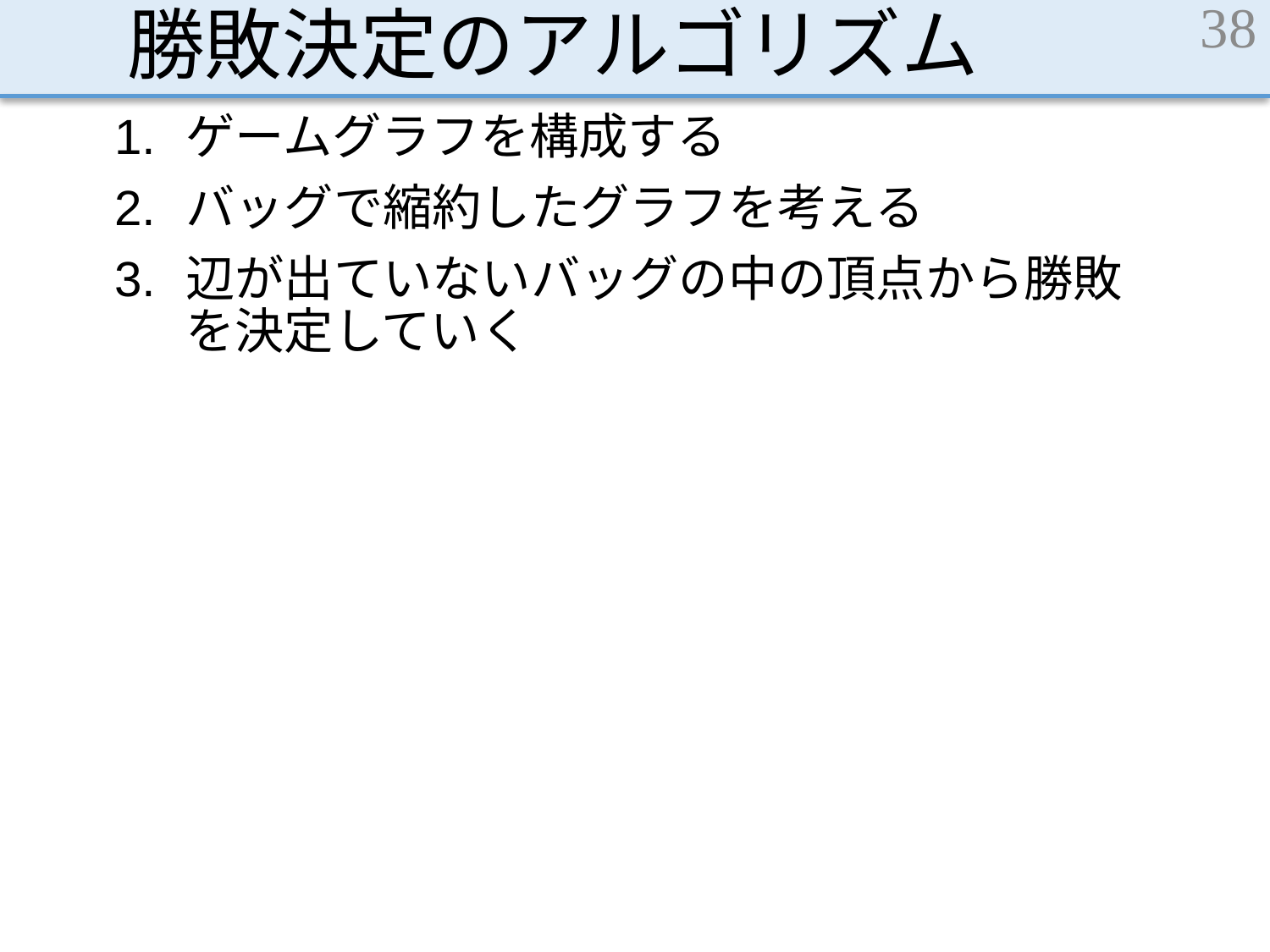

# 勝敗決定のアルゴリズム
38
ゲームグラフを構成する
バッグで縮約したグラフを考える
辺が出ていないバッグの中の頂点から勝敗を決定していく